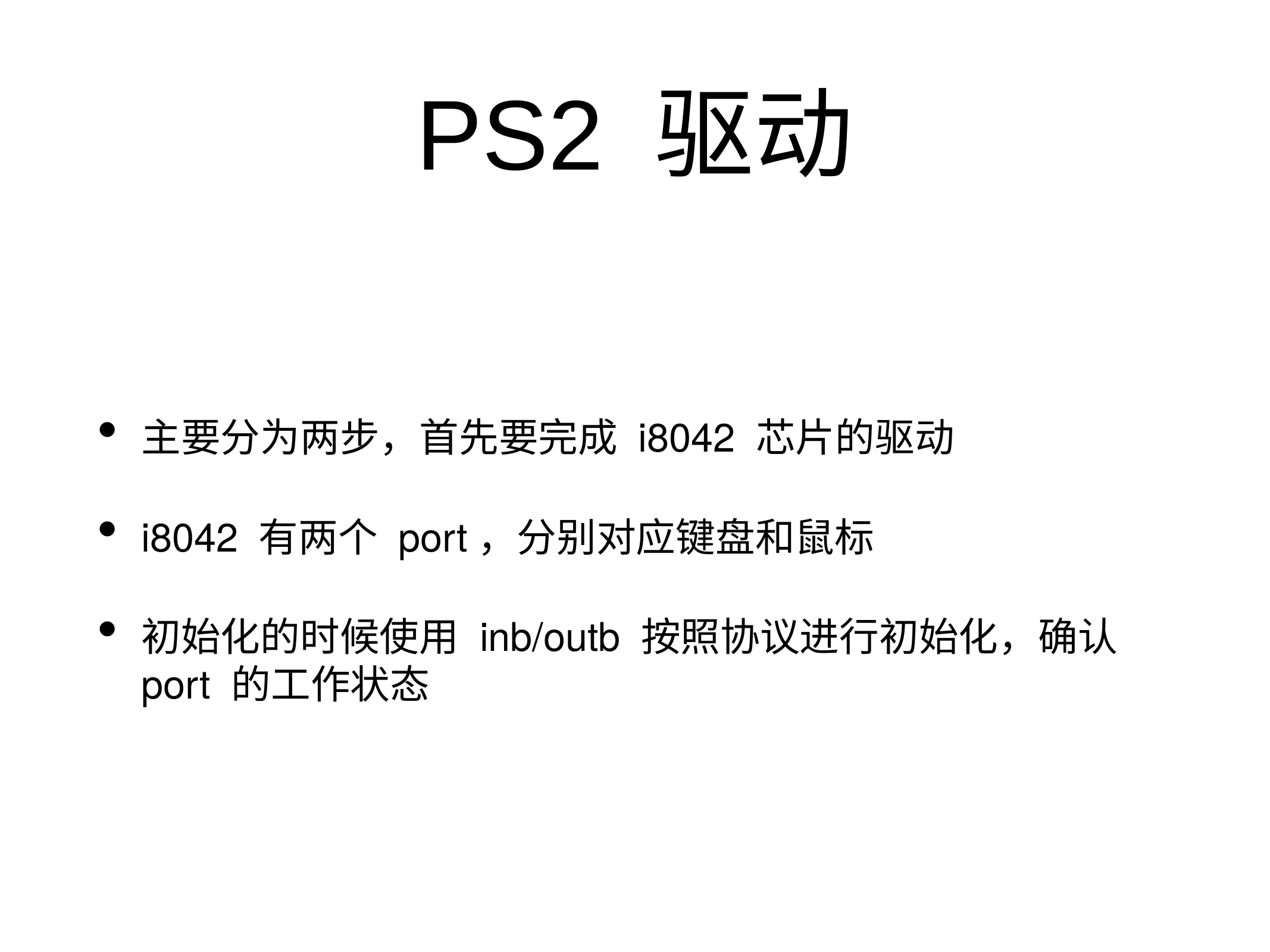

12
# PS2 驱动
主要分为两步，首先要完成 i8042 芯片的驱动
i8042 有两个 port，分别对应键盘和鼠标
初始化的时候使用 inb/outb 按照协议进行初始化，确认 port 的工作状态